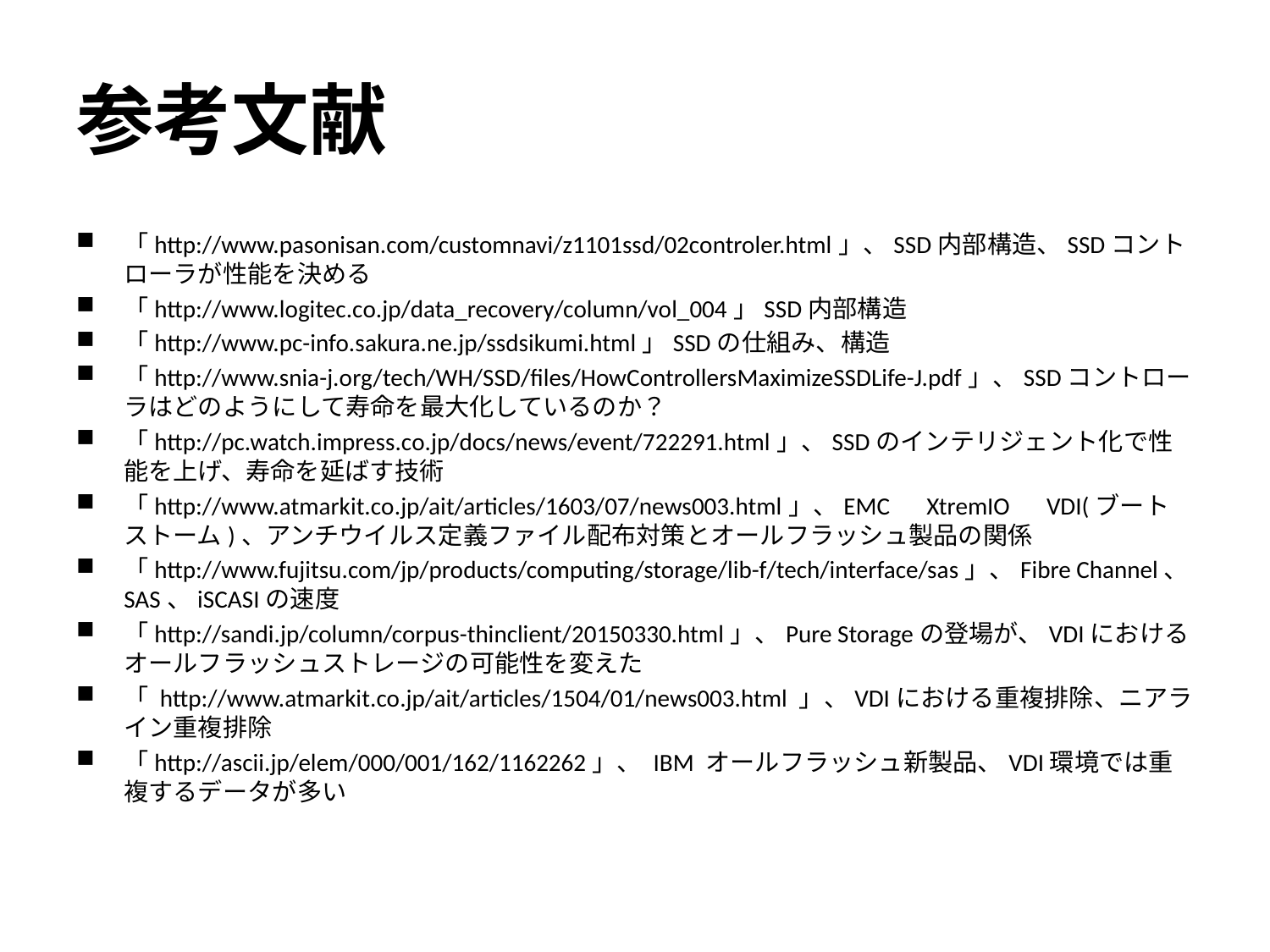

# 参考文献
「http://www.pasonisan.com/customnavi/z1101ssd/02controler.html」、SSD内部構造、SSDコントローラが性能を決める
「http://www.logitec.co.jp/data_recovery/column/vol_004」SSD内部構造
「http://www.pc-info.sakura.ne.jp/ssdsikumi.html」SSDの仕組み、構造
「http://www.snia-j.org/tech/WH/SSD/files/HowControllersMaximizeSSDLife-J.pdf」、SSDコントローラはどのようにして寿命を最大化しているのか？
「http://pc.watch.impress.co.jp/docs/news/event/722291.html」、SSDのインテリジェント化で性能を上げ、寿命を延ばす技術
「http://www.atmarkit.co.jp/ait/articles/1603/07/news003.html」、EMC　XtremIO　VDI(ブートストーム)、アンチウイルス定義ファイル配布対策とオールフラッシュ製品の関係
「http://www.fujitsu.com/jp/products/computing/storage/lib-f/tech/interface/sas」、Fibre Channel、SAS、iSCASIの速度
「http://sandi.jp/column/corpus-thinclient/20150330.html」、Pure Storageの登場が、VDIにおけるオールフラッシュストレージの可能性を変えた
「 http://www.atmarkit.co.jp/ait/articles/1504/01/news003.html 」、VDIにおける重複排除、ニアライン重複排除
「http://ascii.jp/elem/000/001/162/1162262」、 IBM オールフラッシュ新製品、VDI環境では重複するデータが多い